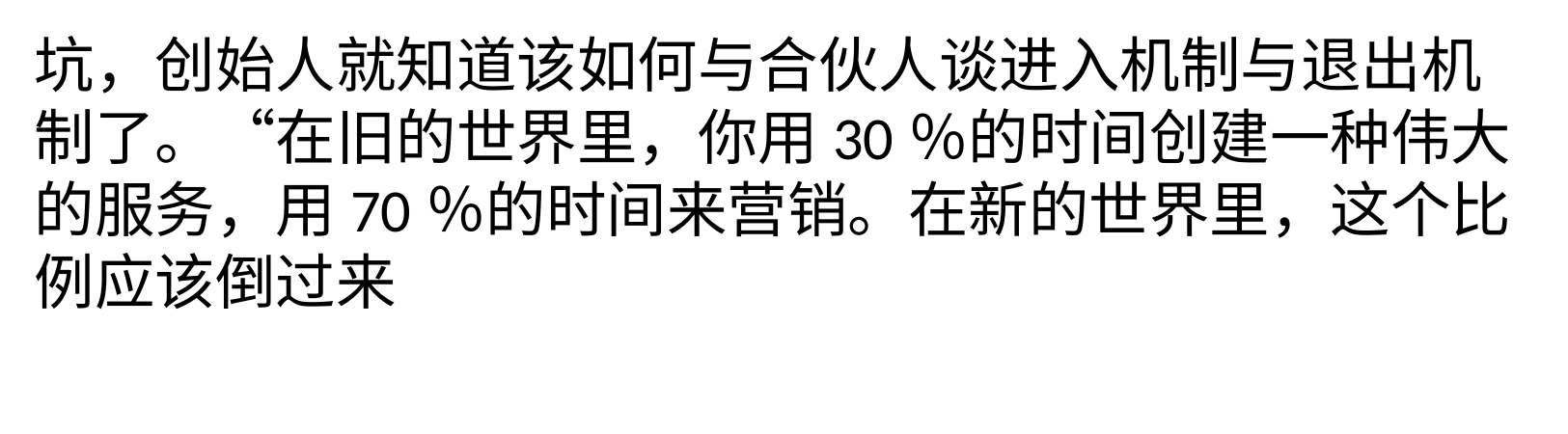

坑，创始人就知道该如何与合伙人谈进入机制与退出机制了。“在旧的世界里，你用30％的时间创建一种伟大的服务，用70％的时间来营销。在新的世界里，这个比例应该倒过来